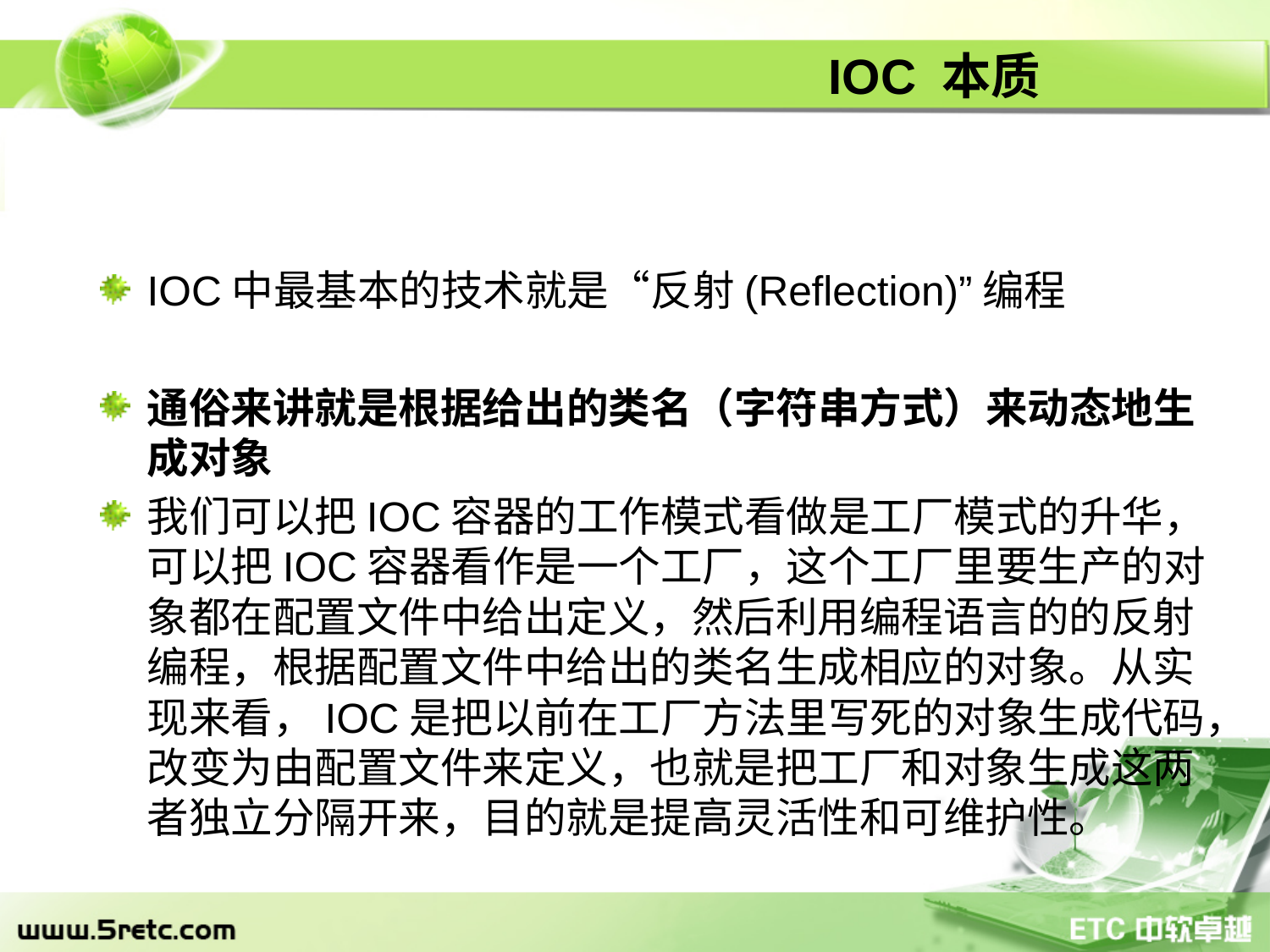

# IOC 本质
IOC中最基本的技术就是“反射(Reflection)”编程

通俗来讲就是根据给出的类名（字符串方式）来动态地生成对象
我们可以把IOC容器的工作模式看做是工厂模式的升华，可以把IOC容器看作是一个工厂，这个工厂里要生产的对象都在配置文件中给出定义，然后利用编程语言的的反射编程，根据配置文件中给出的类名生成相应的对象。从实现来看，IOC是把以前在工厂方法里写死的对象生成代码，改变为由配置文件来定义，也就是把工厂和对象生成这两者独立分隔开来，目的就是提高灵活性和可维护性。